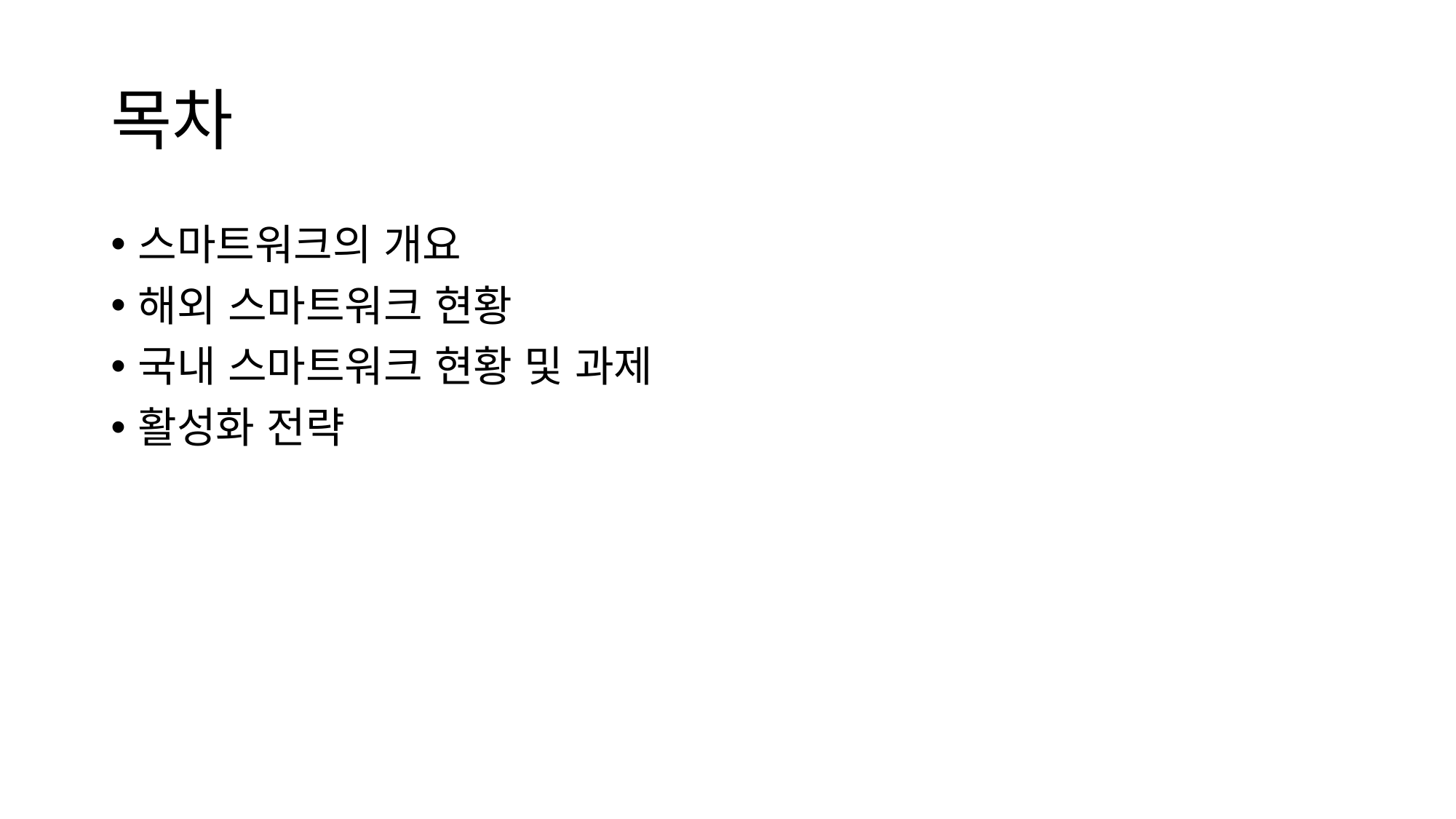

# 목차
스마트워크의 개요
해외 스마트워크 현황
국내 스마트워크 현황 및 과제
활성화 전략